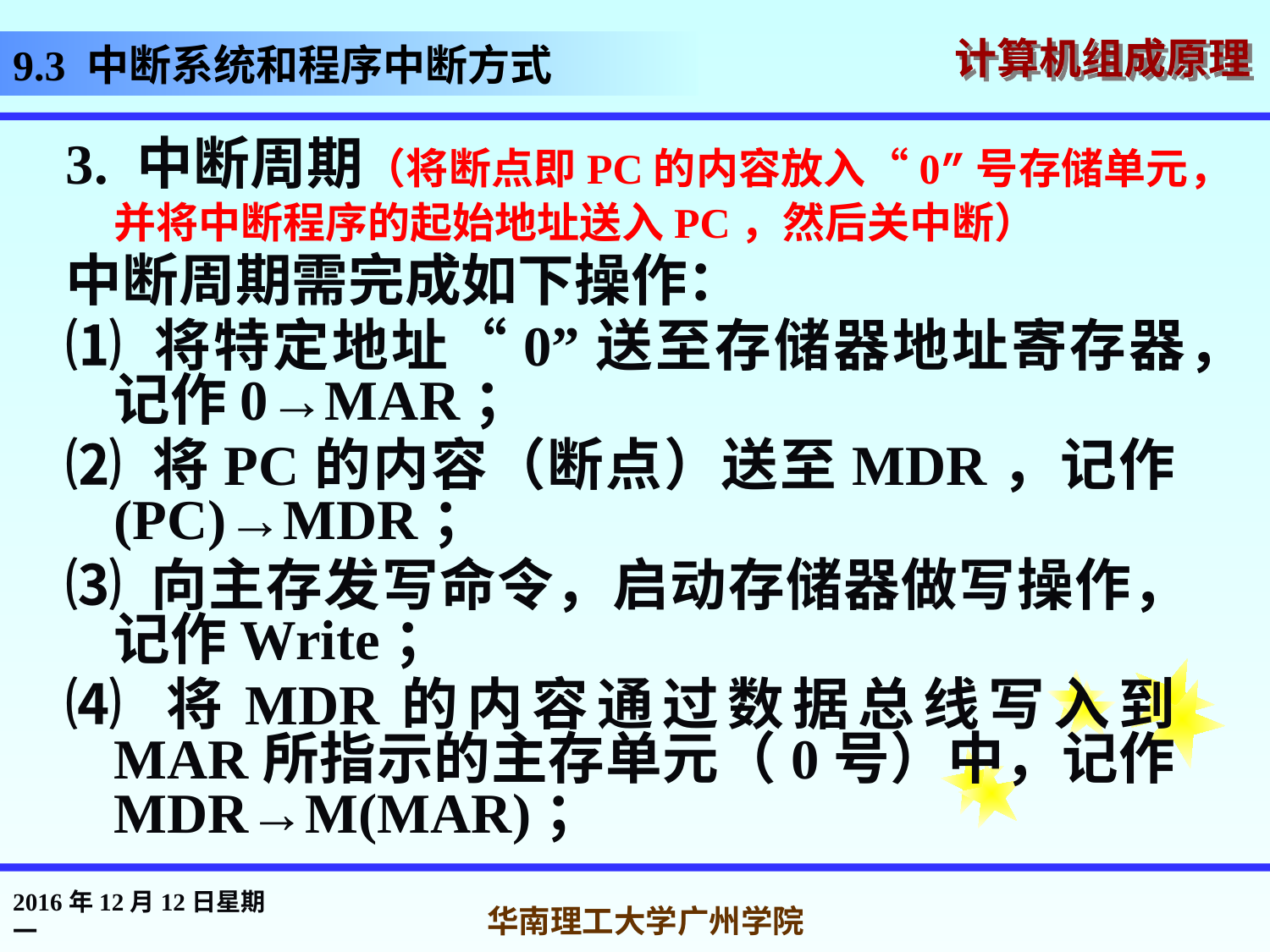

# 9.3 中断系统和程序中断方式
3. 中断周期（将断点即PC的内容放入“0”号存储单元，并将中断程序的起始地址送入PC，然后关中断）
中断周期需完成如下操作：
⑴ 将特定地址“0”送至存储器地址寄存器，记作0→MAR；
⑵ 将PC的内容（断点）送至MDR，记作(PC)→MDR；
⑶ 向主存发写命令，启动存储器做写操作，记作Write；
⑷ 将MDR的内容通过数据总线写入到MAR所指示的主存单元（0号）中，记作MDR→M(MAR)；
2016年12月12日星期一
华南理工大学广州学院